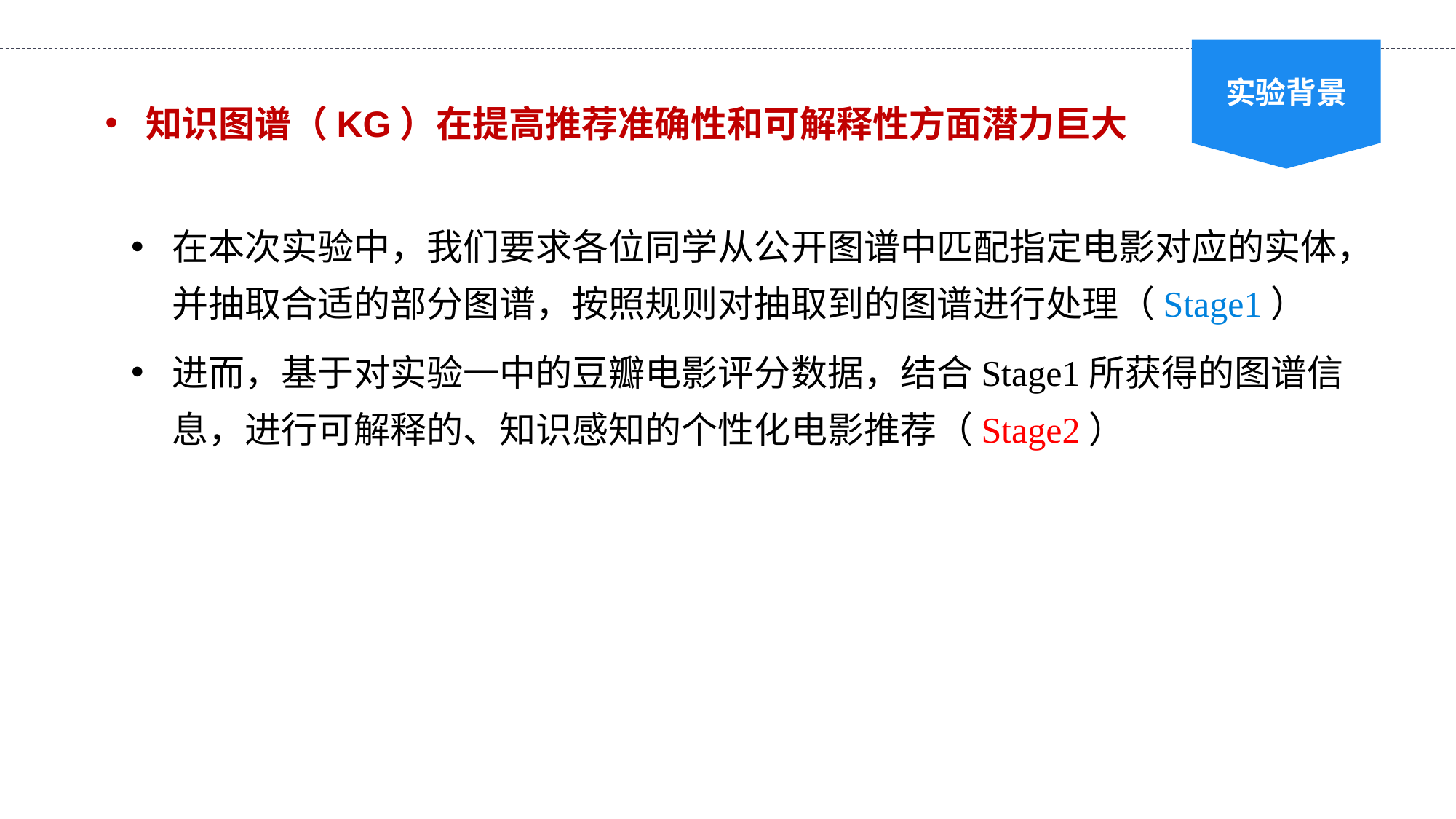

实验背景
知识图谱（KG）在提高推荐准确性和可解释性方面潜力巨大
在本次实验中，我们要求各位同学从公开图谱中匹配指定电影对应的实体，并抽取合适的部分图谱，按照规则对抽取到的图谱进行处理（Stage1）
进而，基于对实验一中的豆瓣电影评分数据，结合Stage1所获得的图谱信息，进行可解释的、知识感知的个性化电影推荐（Stage2）